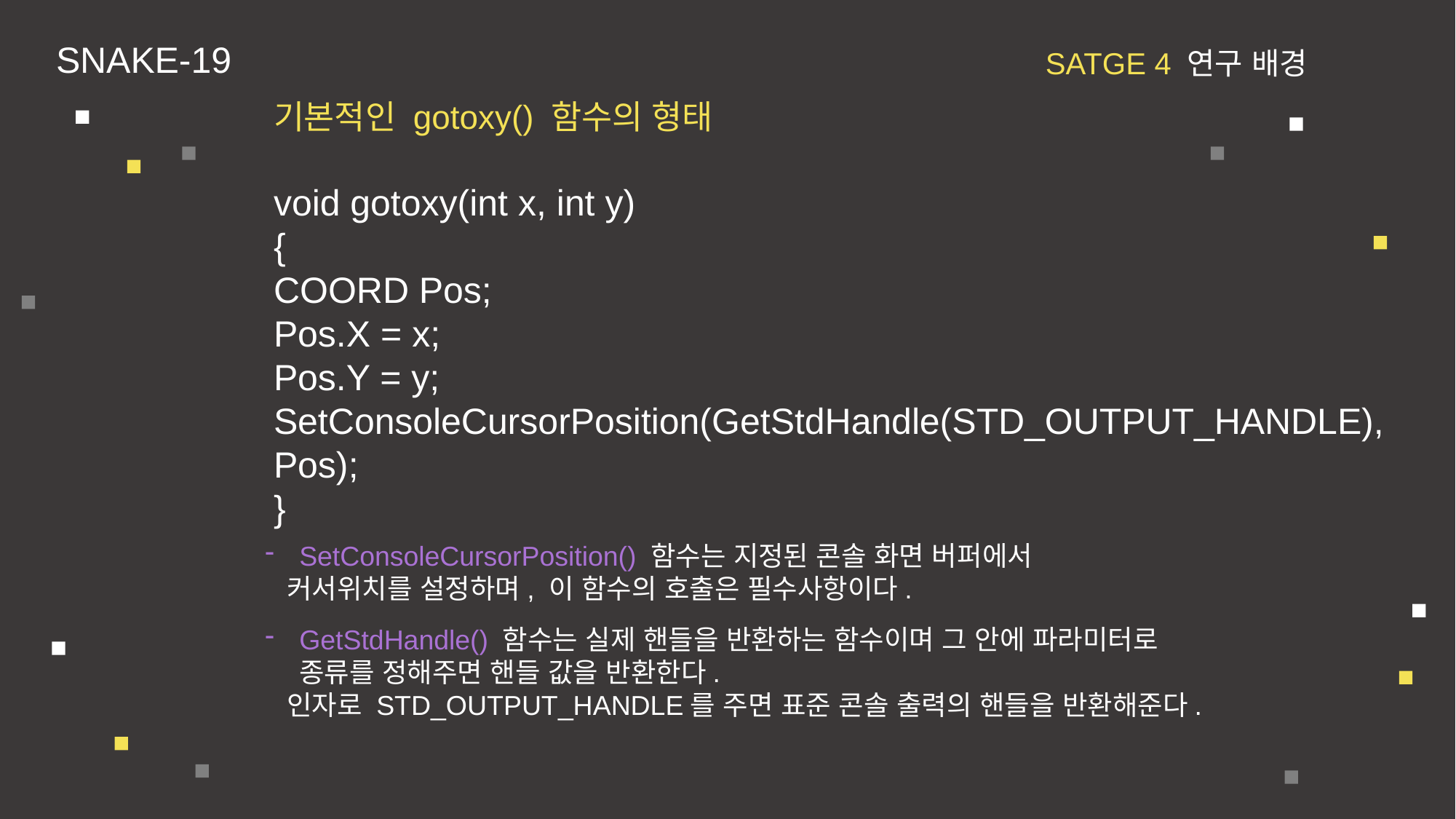

SNAKE-19
SATGE 4 연구 배경
기본적인 gotoxy() 함수의 형태

void gotoxy(int x, int y)
{
COORD Pos;
Pos.X = x;
Pos.Y = y;
SetConsoleCursorPosition(GetStdHandle(STD_OUTPUT_HANDLE),Pos);
}

SetConsoleCursorPosition() 함수는 지정된 콘솔 화면 버퍼에서
  커서위치를 설정하며, 이 함수의 호출은 필수사항이다.

GetStdHandle() 함수는 실제 핸들을 반환하는 함수이며 그 안에 파라미터로 종류를 정해주면 핸들 값을 반환한다.
  인자로 STD_OUTPUT_HANDLE를 주면 표준 콘솔 출력의 핸들을 반환해준다.